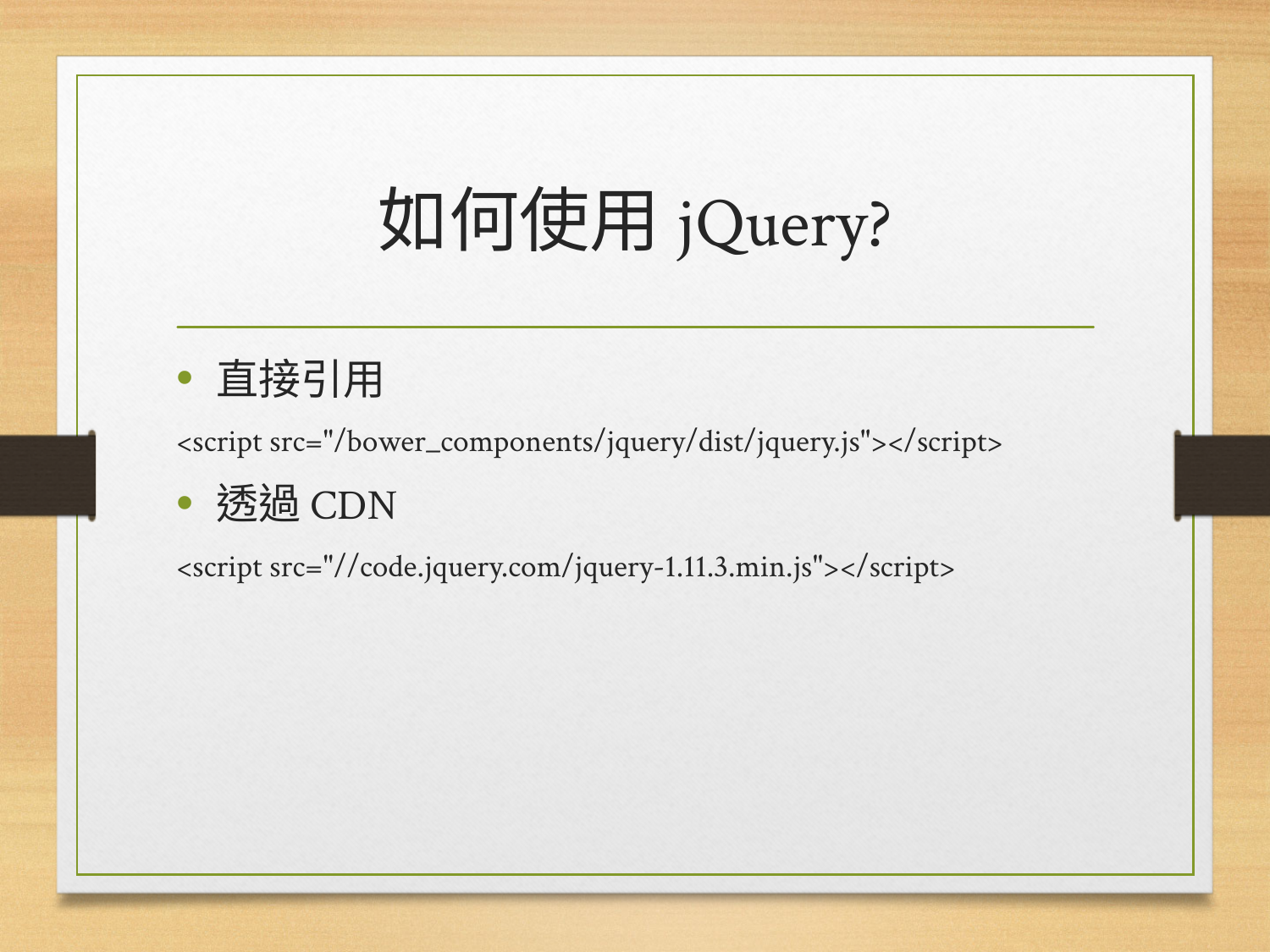

# 如何使用jQuery?
直接引用
<script src="/bower_components/jquery/dist/jquery.js"></script>
透過CDN
<script src="//code.jquery.com/jquery-1.11.3.min.js"></script>